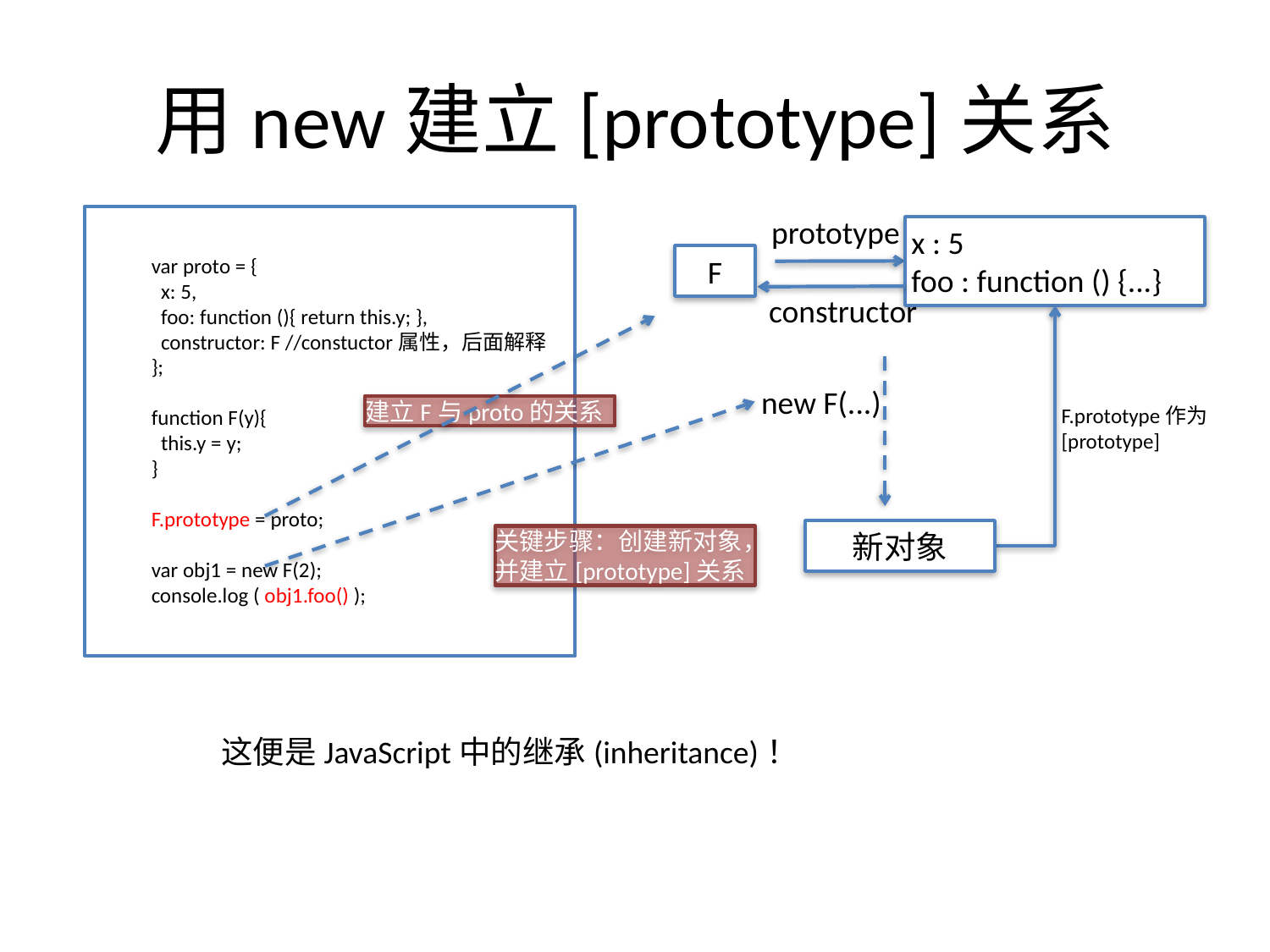

# 用new建立[prototype]关系

prototype
x : 5
foo : function () {...}
F
var proto = {
  x: 5,
  foo: function (){ return this.y; },
  constructor: F //constuctor属性，后面解释
};

function F(y){
  this.y = y;
}

F.prototype = proto;

var obj1 = new F(2);
console.log ( obj1.foo() );
constructor
new F(...)
建立F与proto的关系
F.prototype作为
[prototype]
新对象
关键步骤：创建新对象，并建立[prototype]关系
这便是JavaScript中的继承(inheritance)！